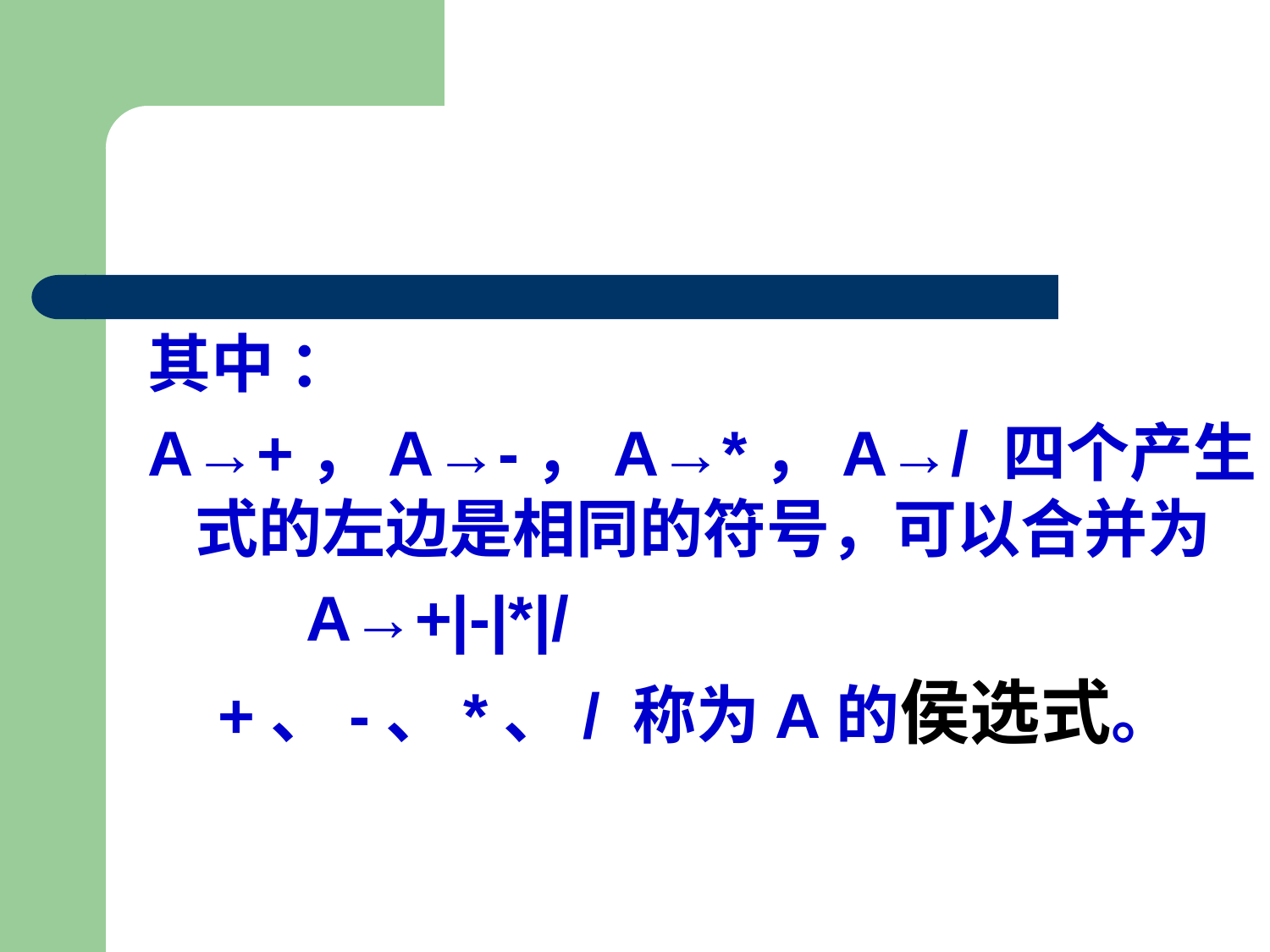

#
其中 ：
A→+，A→-，A→*，A→/ 四个产生式的左边是相同的符号，可以合并为
         A→+|-|*|/
    +、-、*、/ 称为A的侯选式。